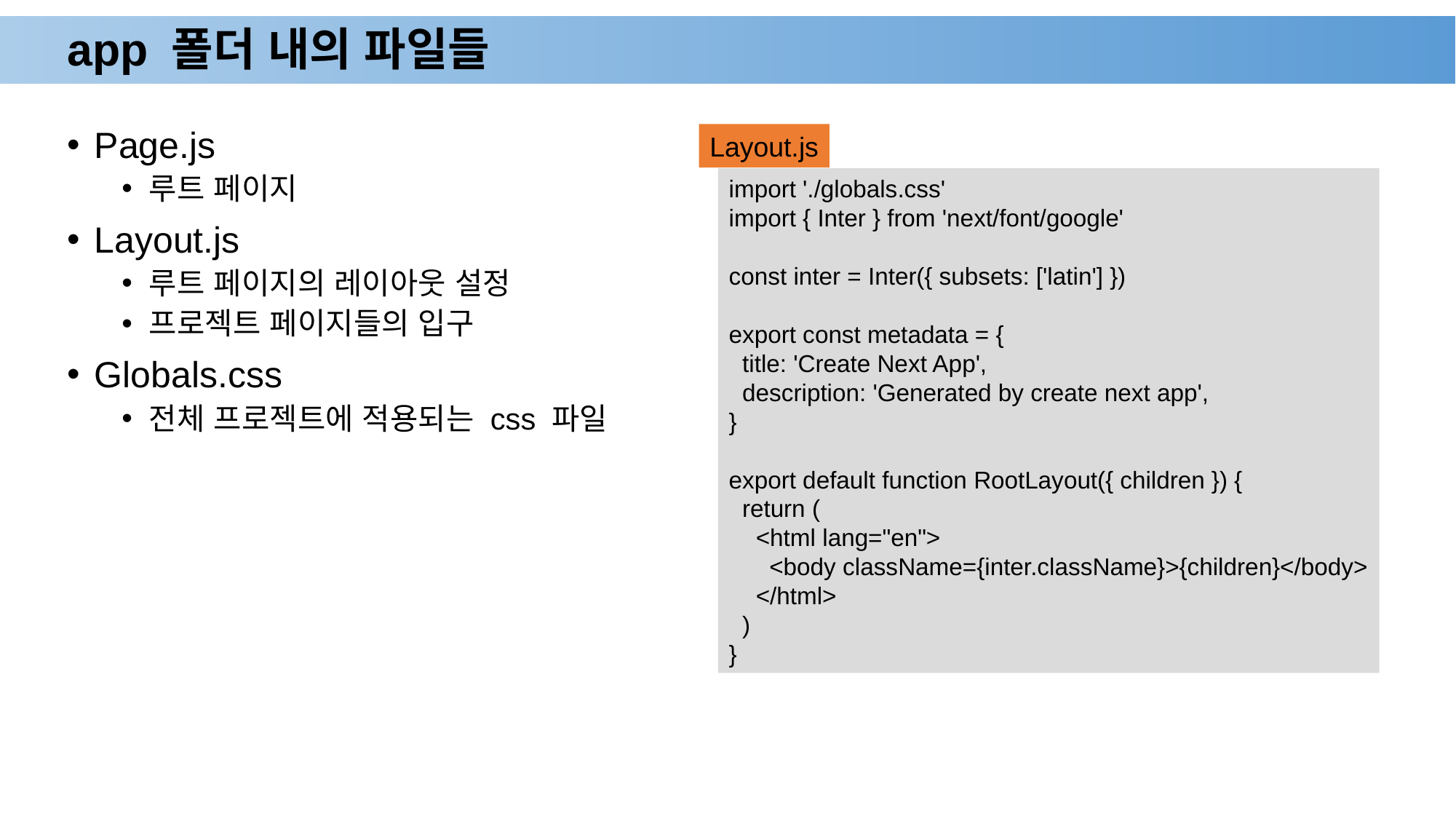

# app 폴더 내의 파일들
Page.js
루트 페이지
Layout.js
루트 페이지의 레이아웃 설정
프로젝트 페이지들의 입구
Globals.css
전체 프로젝트에 적용되는 css 파일
Layout.js
import './globals.css'
import { Inter } from 'next/font/google'
const inter = Inter({ subsets: ['latin'] })
export const metadata = {
  title: 'Create Next App',
  description: 'Generated by create next app',
}
export default function RootLayout({ children }) {
  return (
    <html lang="en">
      <body className={inter.className}>{children}</body>
    </html>
  )
}